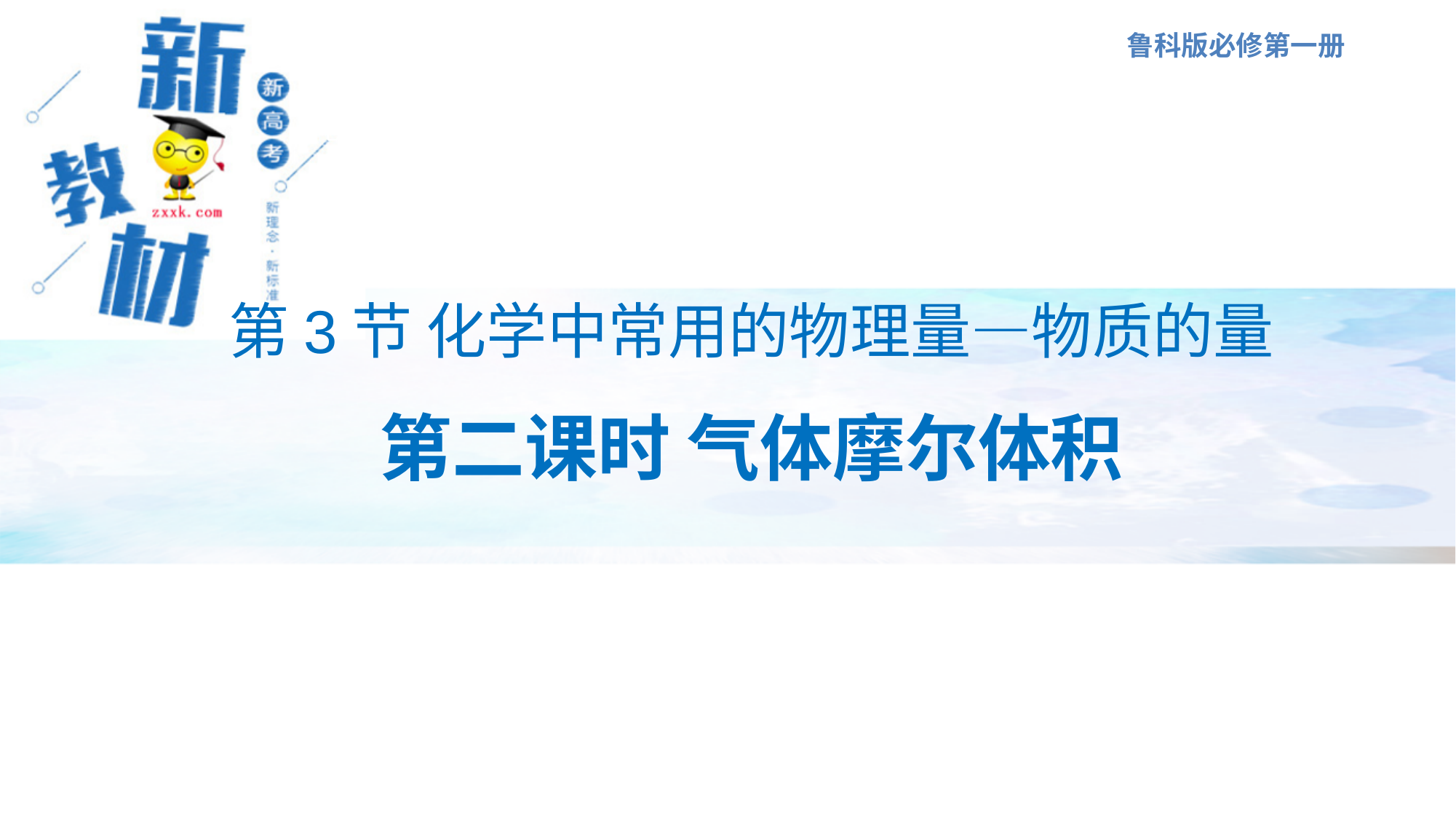

鲁科版必修第一册
创原家独
第3节 化学中常用的物理量—物质的量
第二课时 气体摩尔体积